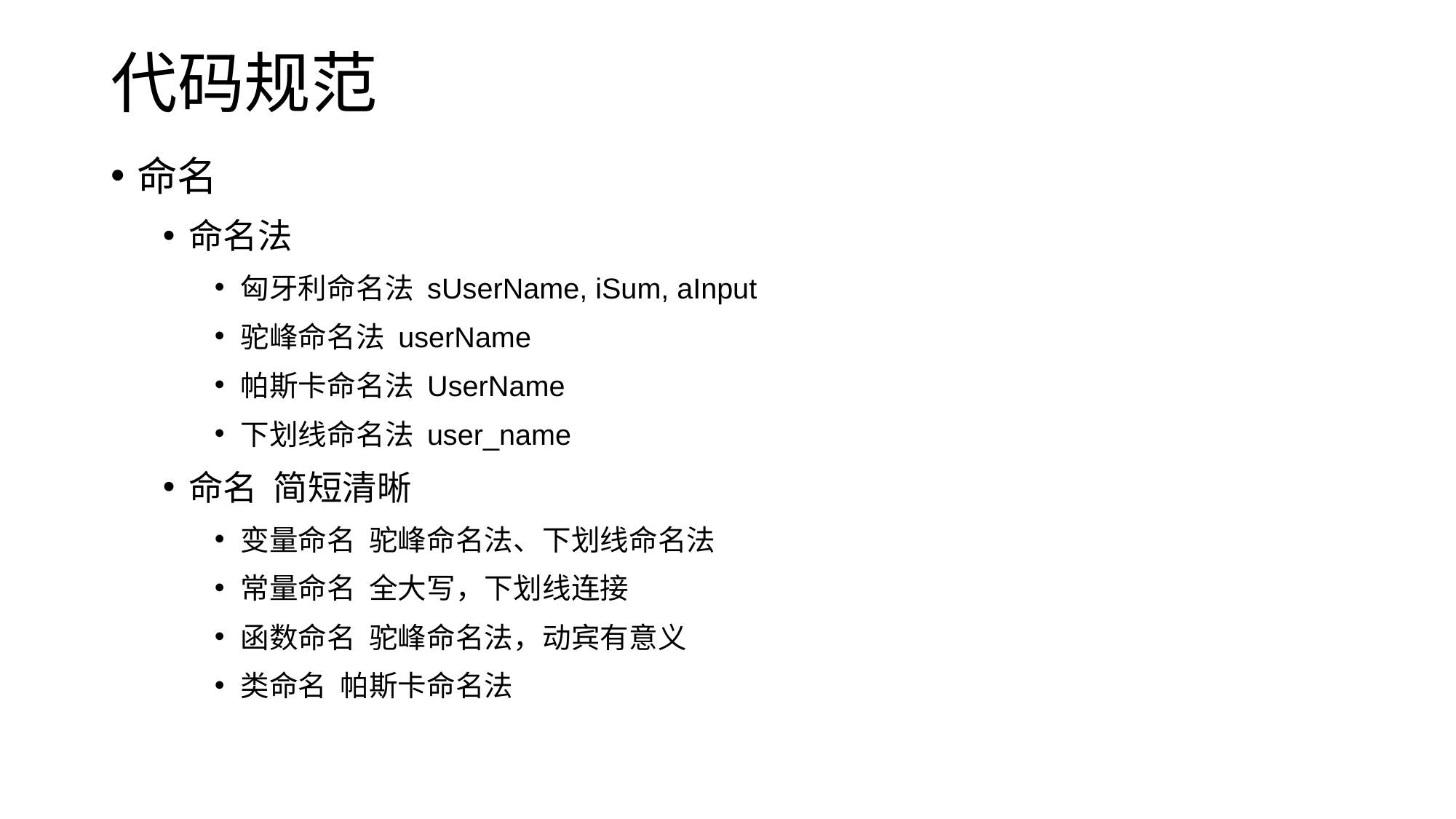

# 代码规范
命名
命名法
匈牙利命名法 sUserName, iSum, aInput
驼峰命名法 userName
帕斯卡命名法 UserName
下划线命名法 user_name
命名  简短清晰
变量命名  驼峰命名法、下划线命名法
常量命名  全大写，下划线连接
函数命名  驼峰命名法，动宾有意义
类命名  帕斯卡命名法